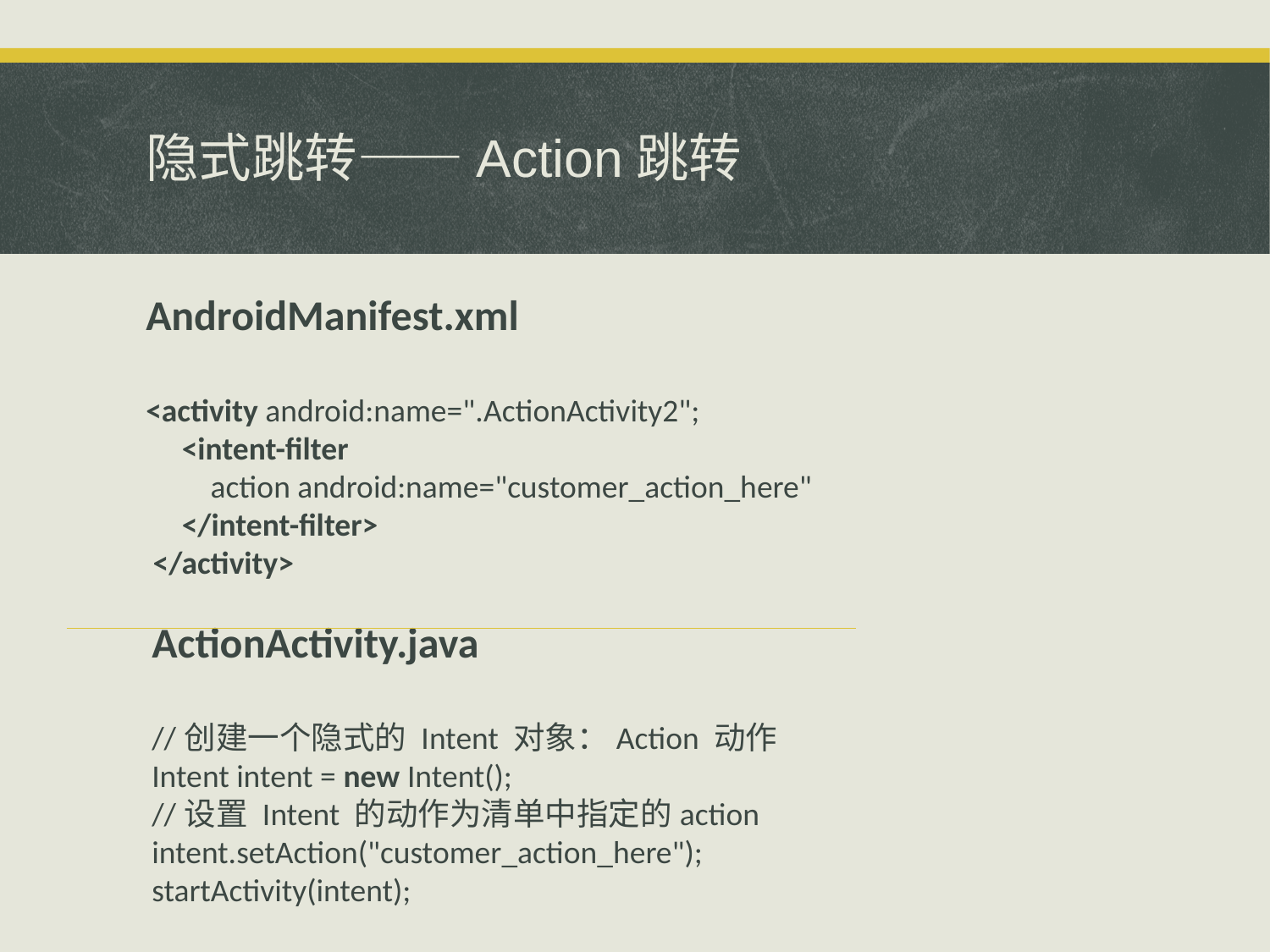

# 隐式跳转——Action跳转
AndroidManifest.xml

<activity android:name=".ActionActivity2";
     <intent-filter
         action android:name="customer_action_here"
     </intent-filter>
 </activity>

ActionActivity.java

//创建一个隐式的 Intent 对象：Action 动作
Intent intent = new Intent();
//设置 Intent 的动作为清单中指定的action
intent.setAction("customer_action_here");
startActivity(intent);